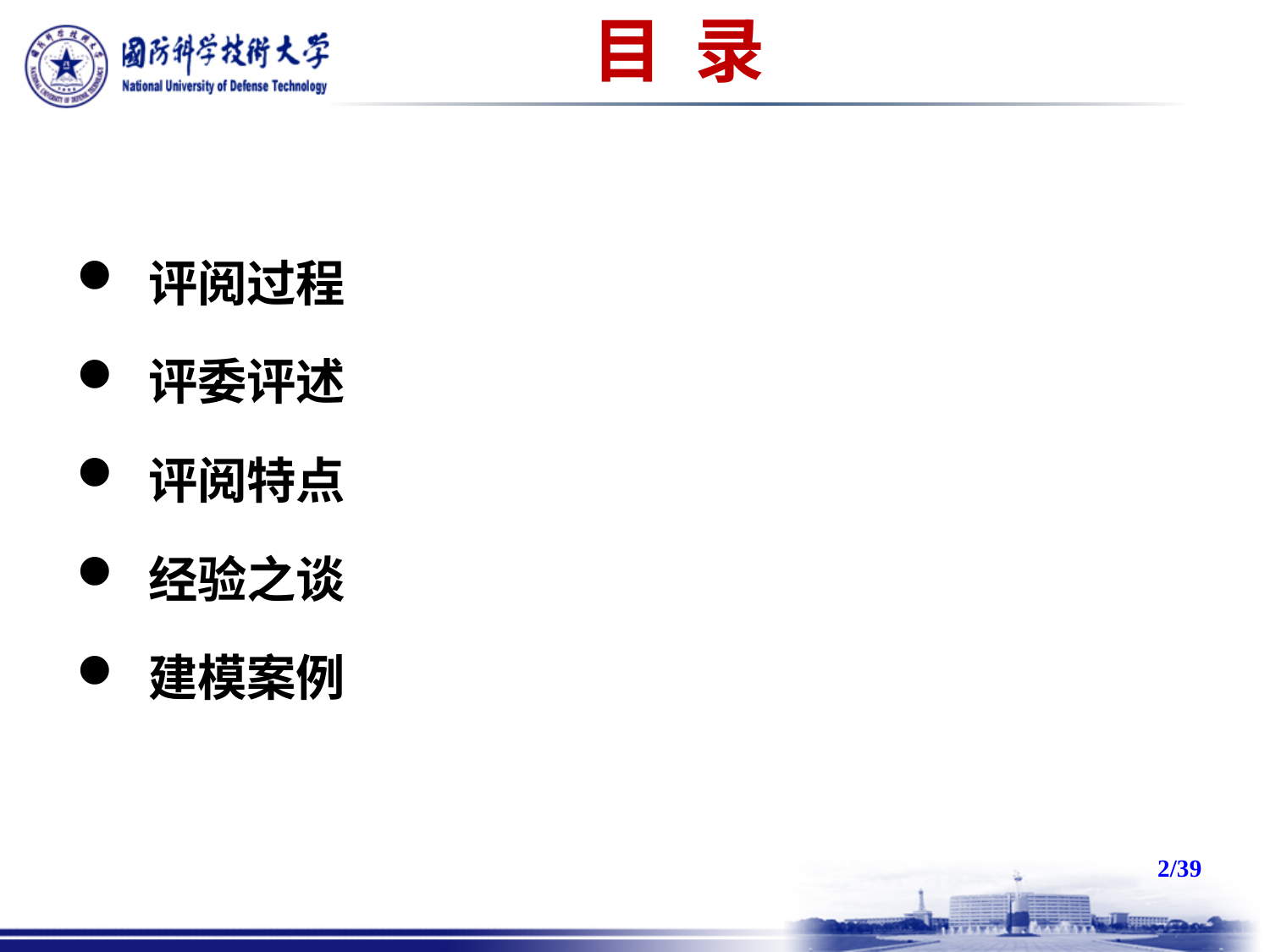

目  录
 评阅过程
 评委评述
 评阅特点
 经验之谈
 建模案例